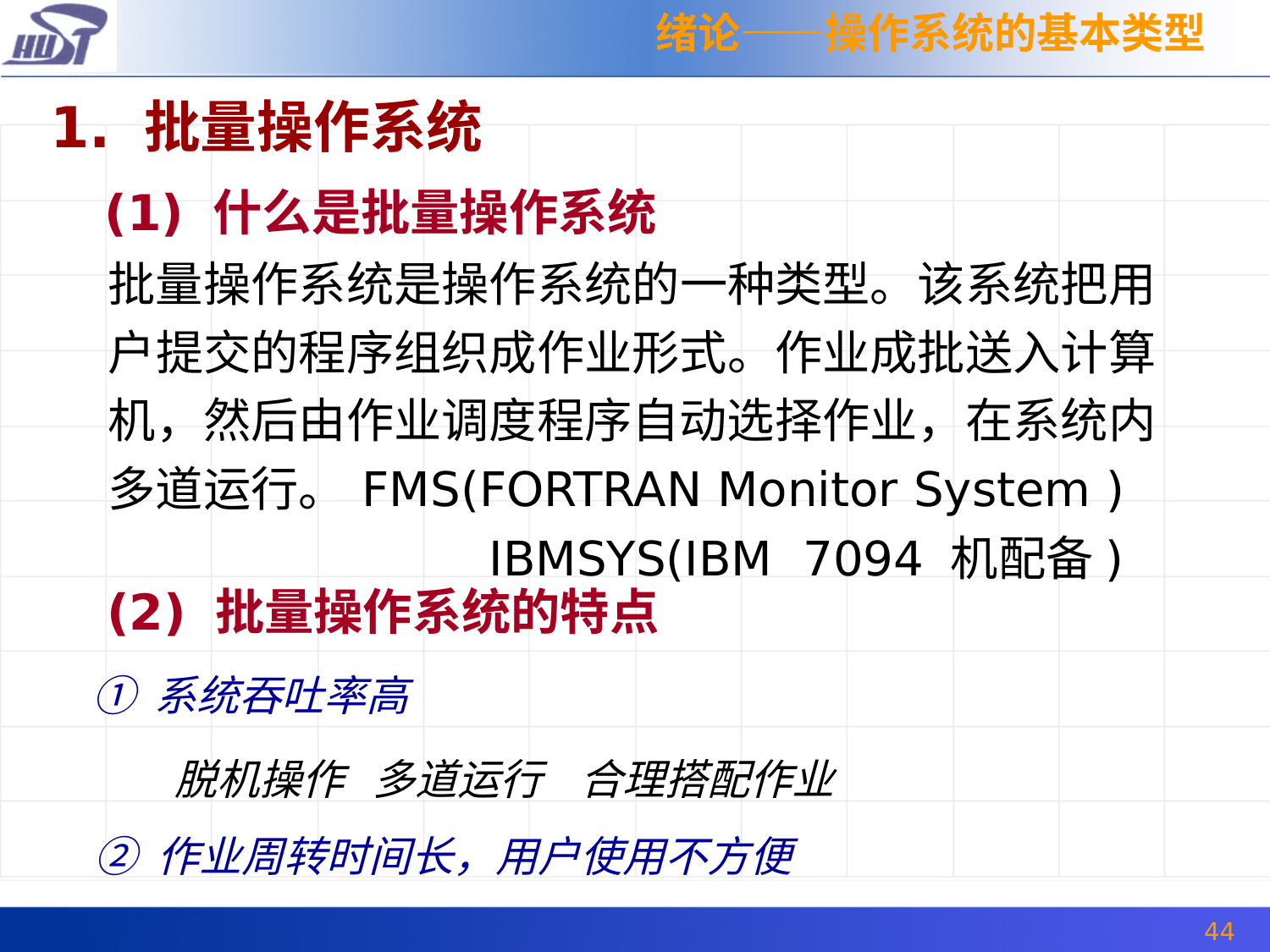

绪论——操作系统的基本类型
1. 批量操作系统
(1) 什么是批量操作系统
# 批量操作系统是操作系统的一种类型。该系统把用户提交的程序组织成作业形式。作业成批送入计算机，然后由作业调度程序自动选择作业，在系统内多道运行。	FMS(FORTRAN Monitor System ) 			IBMSYS(IBM  7094 机配备)
(2) 批量操作系统的特点
① 系统吞吐率高
脱机操作   多道运行    合理搭配作业
② 作业周转时间长，用户使用不方便
44